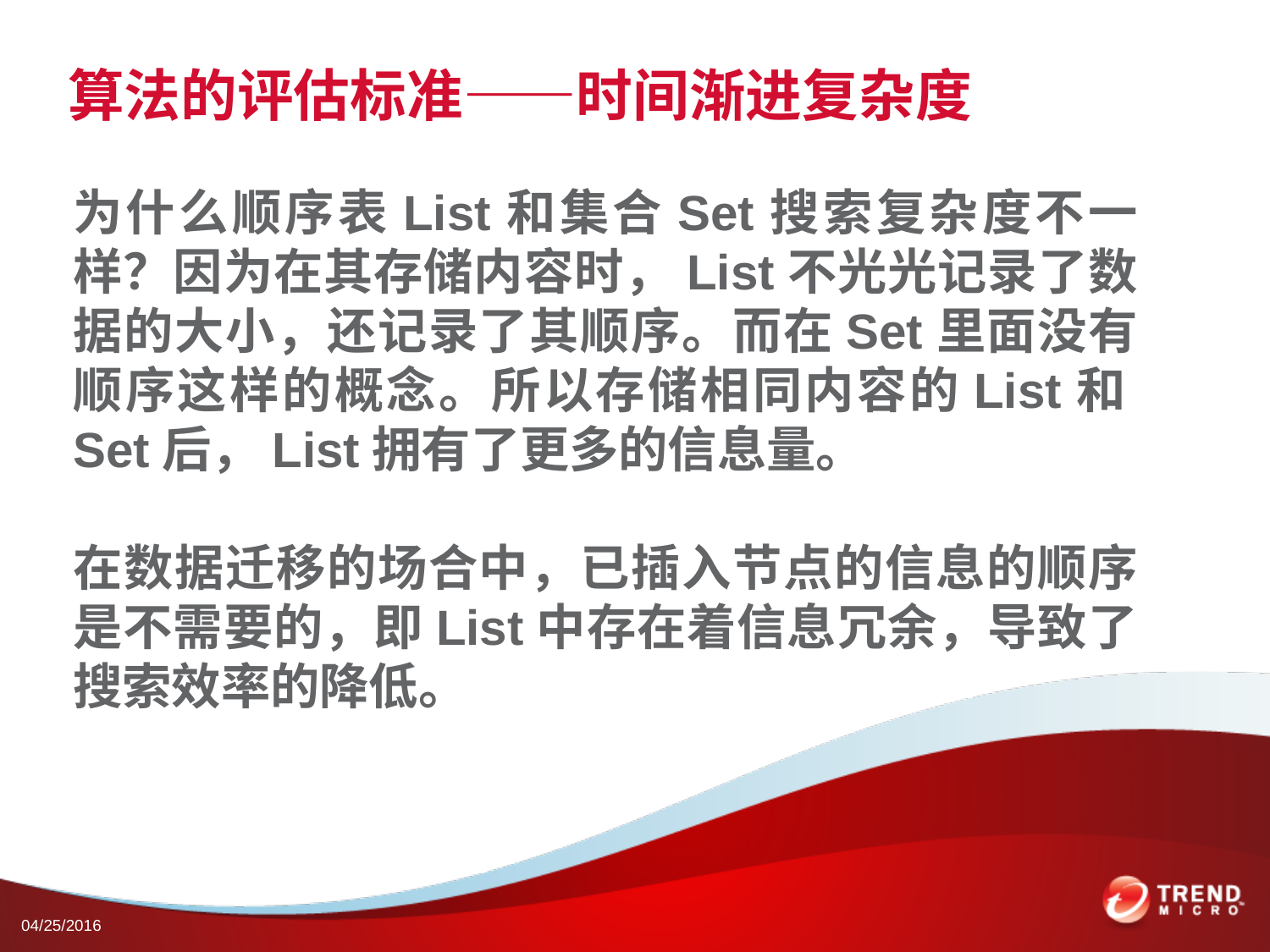

# 算法的评估标准——时间渐进复杂度
为什么顺序表List和集合Set搜索复杂度不一样？因为在其存储内容时，List不光光记录了数据的大小，还记录了其顺序。而在Set里面没有顺序这样的概念。所以存储相同内容的List和Set后，List拥有了更多的信息量。

在数据迁移的场合中，已插入节点的信息的顺序是不需要的，即List中存在着信息冗余，导致了搜索效率的降低。
04/25/2016